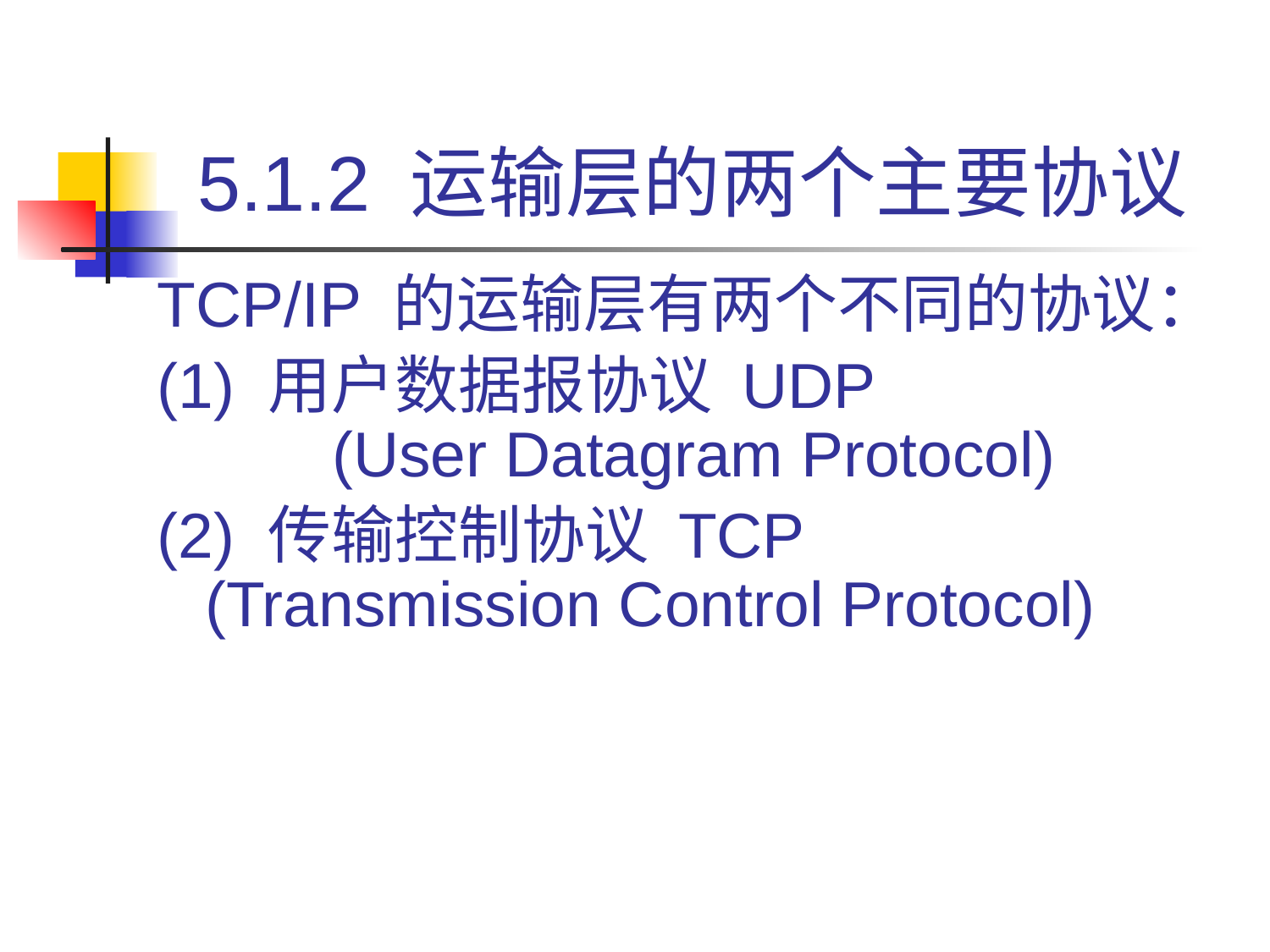

# 5.1.2 运输层的两个主要协议
TCP/IP 的运输层有两个不同的协议：
(1) 用户数据报协议 UDP             	(User Datagram Protocol)
(2) 传输控制协议 TCP     	(Transmission Control Protocol)